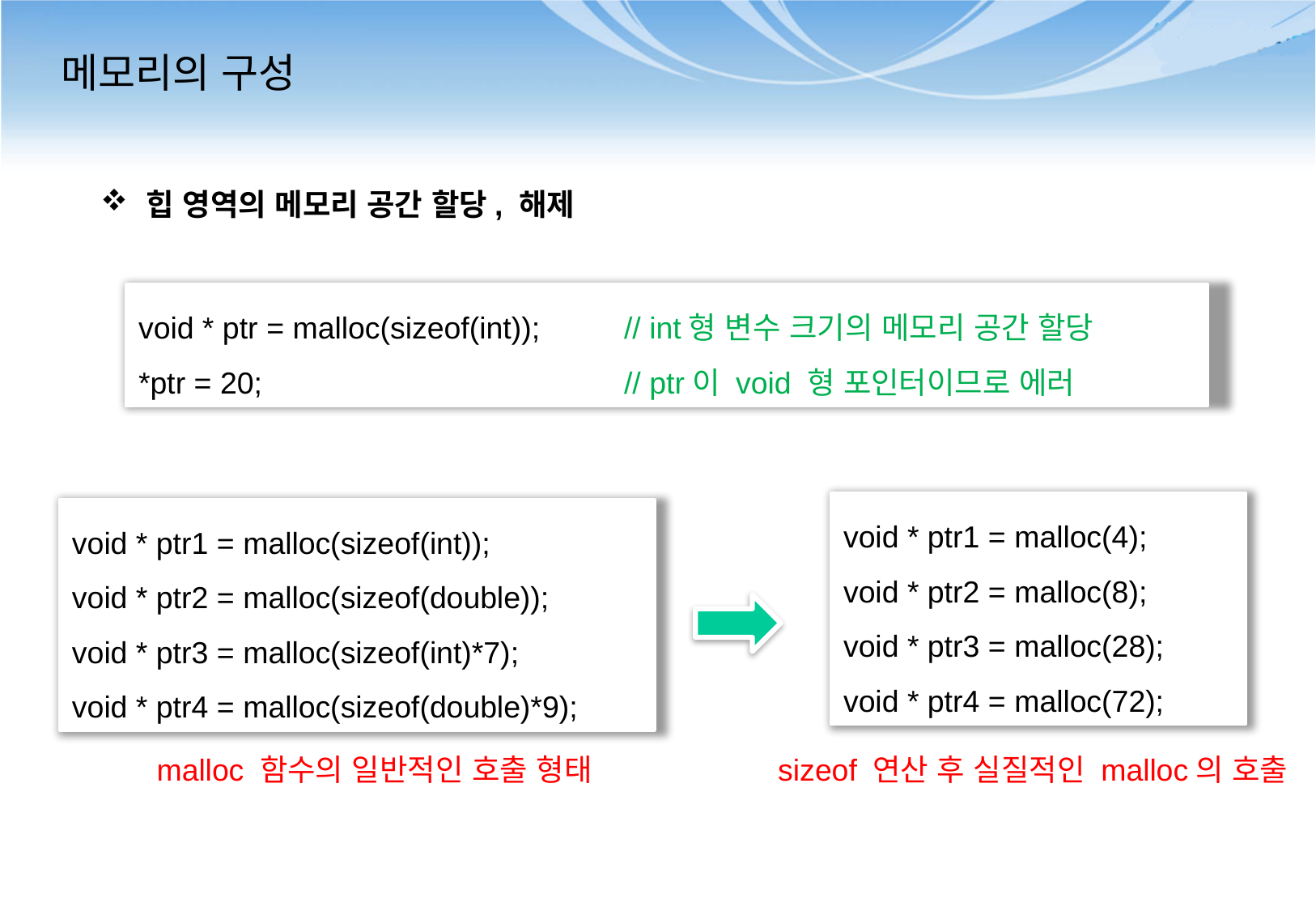

# 메모리의 구성
힙 영역의 메모리 공간 할당, 해제

void * ptr = malloc(sizeof(int));	// int형 변수 크기의 메모리 공간 할당
*ptr = 20;			// ptr이 void 형 포인터이므로 에러
void * ptr1 = malloc(4);
void * ptr2 = malloc(8);
void * ptr3 = malloc(28);
void * ptr4 = malloc(72);
void * ptr1 = malloc(sizeof(int));
void * ptr2 = malloc(sizeof(double));
void * ptr3 = malloc(sizeof(int)*7);
void * ptr4 = malloc(sizeof(double)*9);

malloc 함수의 일반적인 호출 형태
sizeof 연산 후 실질적인 malloc의 호출